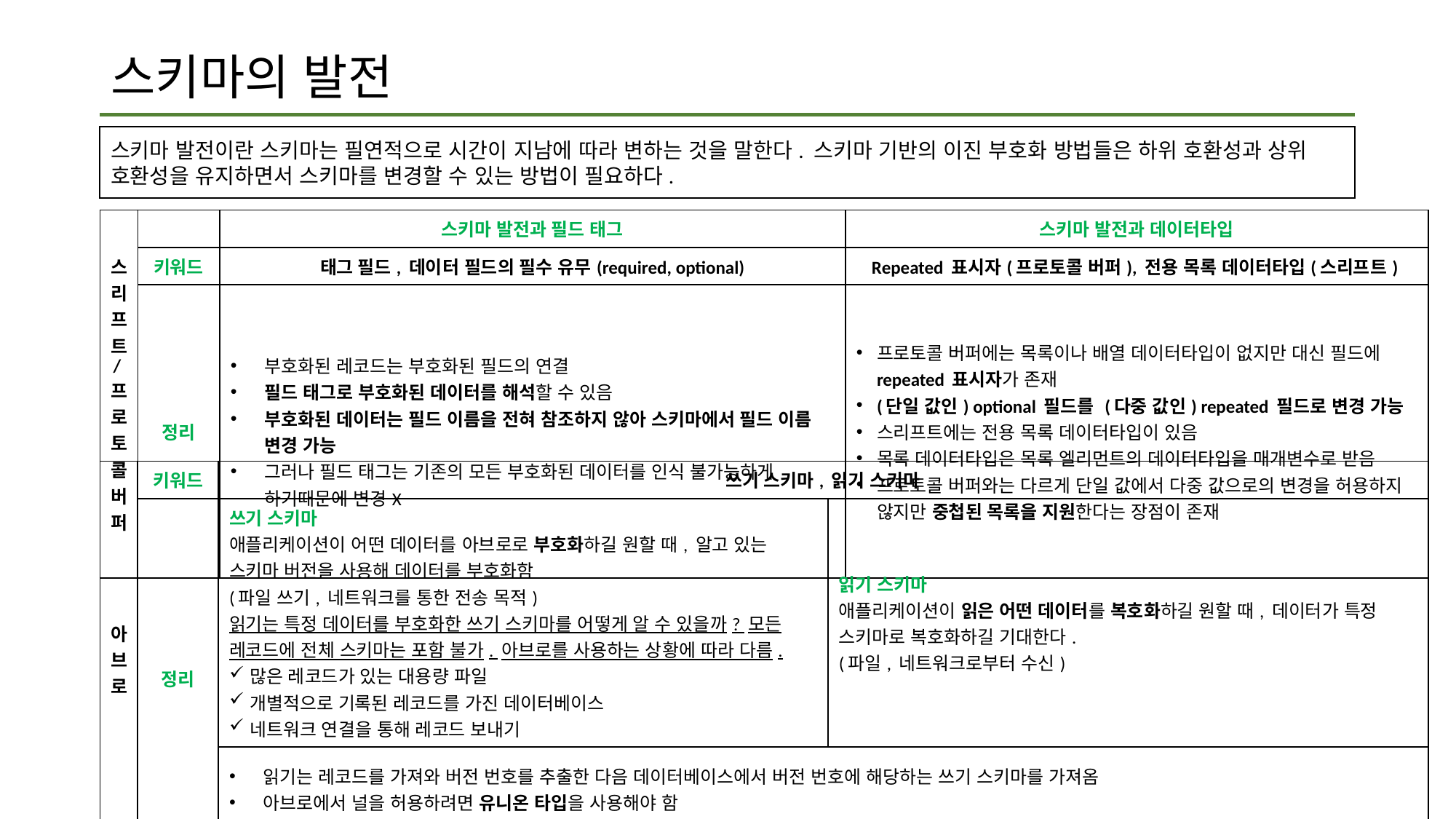

# 스키마의 발전
스키마 발전이란 스키마는 필연적으로 시간이 지남에 따라 변하는 것을 말한다. 스키마 기반의 이진 부호화 방법들은 하위 호환성과 상위 호환성을 유지하면서 스키마를 변경할 수 있는 방법이 필요하다.
| 스리프트/프로토콜버퍼 |  | 스키마 발전과 필드 태그 | 스키마 발전과 데이터타입 |
| --- | --- | --- | --- |
|  | 키워드 | 태그 필드, 데이터 필드의 필수 유무(required, optional) | Repeated 표시자(프로토콜 버퍼), 전용 목록 데이터타입(스리프트) |
|  | 정리 | 부호화된 레코드는 부호화된 필드의 연결 필드 태그로 부호화된 데이터를 해석할 수 있음 부호화된 데이터는 필드 이름을 전혀 참조하지 않아 스키마에서 필드 이름 변경 가능 그러나 필드 태그는 기존의 모든 부호화된 데이터를 인식 불가능하게 하기때문에 변경X | 프로토콜 버퍼에는 목록이나 배열 데이터타입이 없지만 대신 필드에 repeated 표시자가 존재 (단일 값인) optional 필드를 (다중 값인) repeated 필드로 변경 가능 스리프트에는 전용 목록 데이터타입이 있음 목록 데이터타입은 목록 엘리먼트의 데이터타입을 매개변수로 받음 프로토콜 버퍼와는 다르게 단일 값에서 다중 값으로의 변경을 허용하지 않지만 중첩된 목록을 지원한다는 장점이 존재 |
| 아브로 | 키워드 | 쓰기 스키마, 읽기 스키마 |  |
| --- | --- | --- | --- |
|  | 정리 | 쓰기 스키마 애플리케이션이 어떤 데이터를 아브로로 부호화하길 원할 때, 알고 있는 스키마 버전을 사용해 데이터를 부호화함 (파일 쓰기, 네트워크를 통한 전송 목적) 읽기는 특정 데이터를 부호화한 쓰기 스키마를 어떻게 알 수 있을까? 모든 레코드에 전체 스키마는 포함 불가. 아브로를 사용하는 상황에 따라 다름. 많은 레코드가 있는 대용량 파일 개별적으로 기록된 레코드를 가진 데이터베이스 네트워크 연결을 통해 레코드 보내기 | 읽기 스키마 애플리케이션이 읽은 어떤 데이터를 복호화하길 원할 때, 데이터가 특정 스키마로 복호화하길 기대한다. (파일, 네트워크로부터 수신) |
|  |  | 읽기는 레코드를 가져와 버전 번호를 추출한 다음 데이터베이스에서 버전 번호에 해당하는 쓰기 스키마를 가져옴 아브로에서 널을 허용하려면 유니온 타입을 사용해야 함 union { null, long, string} field -> field가 수나 문자열 또는 널일 수 있음을 의미 |  |